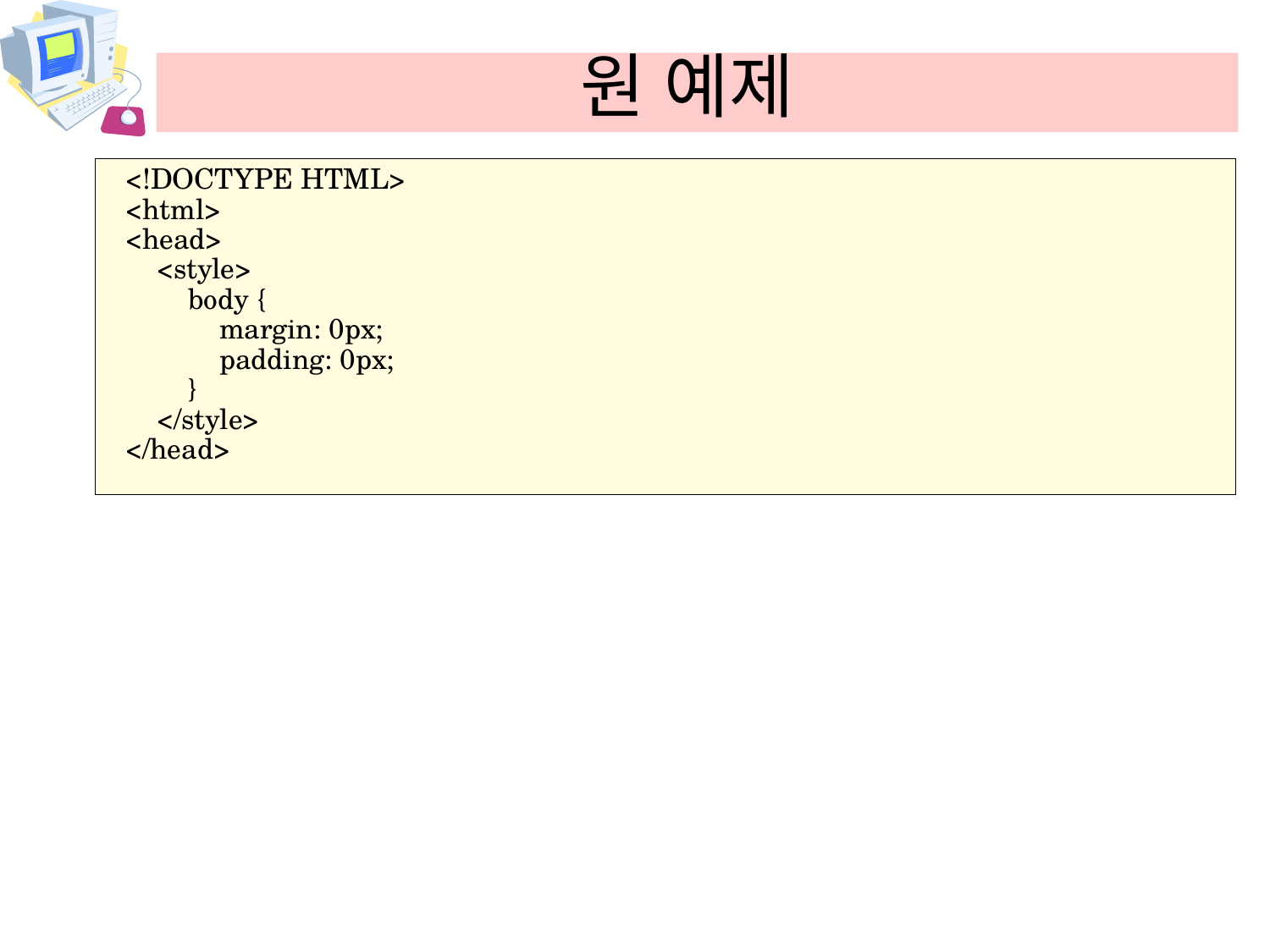

# 원 예제
<!DOCTYPE HTML>
<html>
<head>
    <style>
        body {
            margin: 0px;
            padding: 0px;
        }
    </style>
</head>